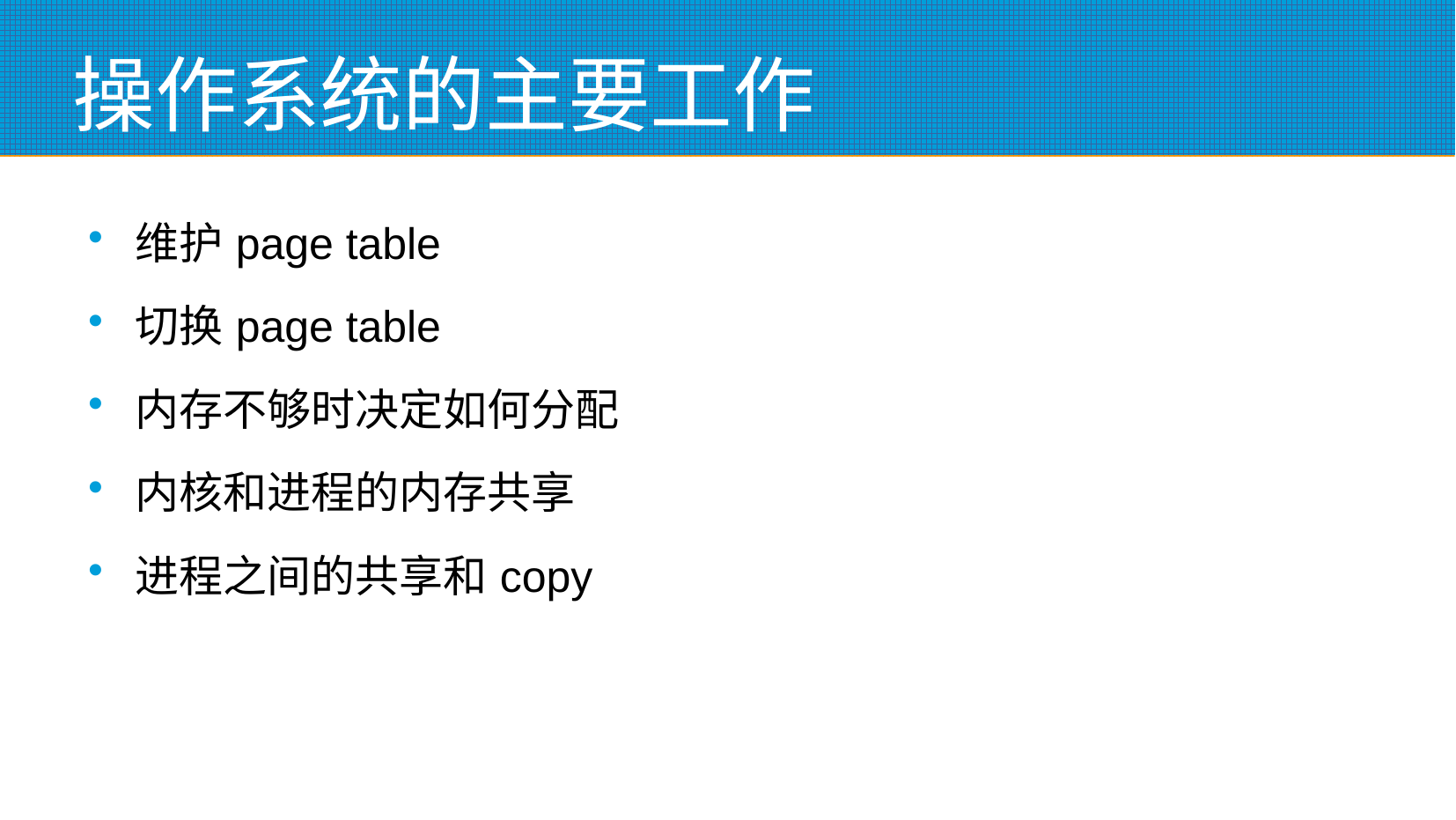

# 操作系统的主要工作
维护page table
切换page table
内存不够时决定如何分配
内核和进程的内存共享
进程之间的共享和copy